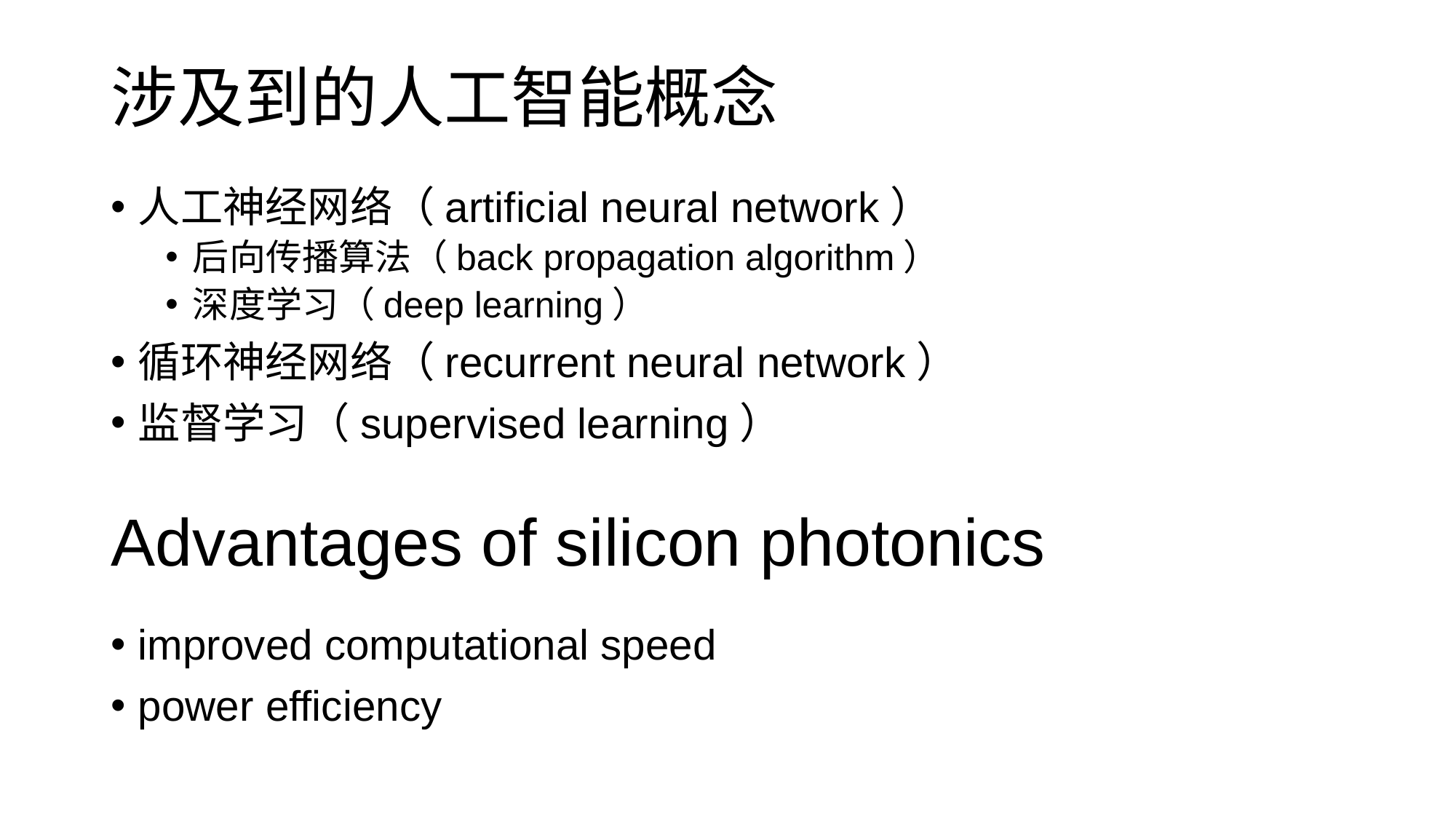

# 涉及到的人工智能概念
人工神经网络（artificial neural network）
后向传播算法（back propagation algorithm）
深度学习（deep learning）
循环神经网络（recurrent neural network）
监督学习（supervised learning）
Advantages of silicon photonics
improved computational speed
power efficiency